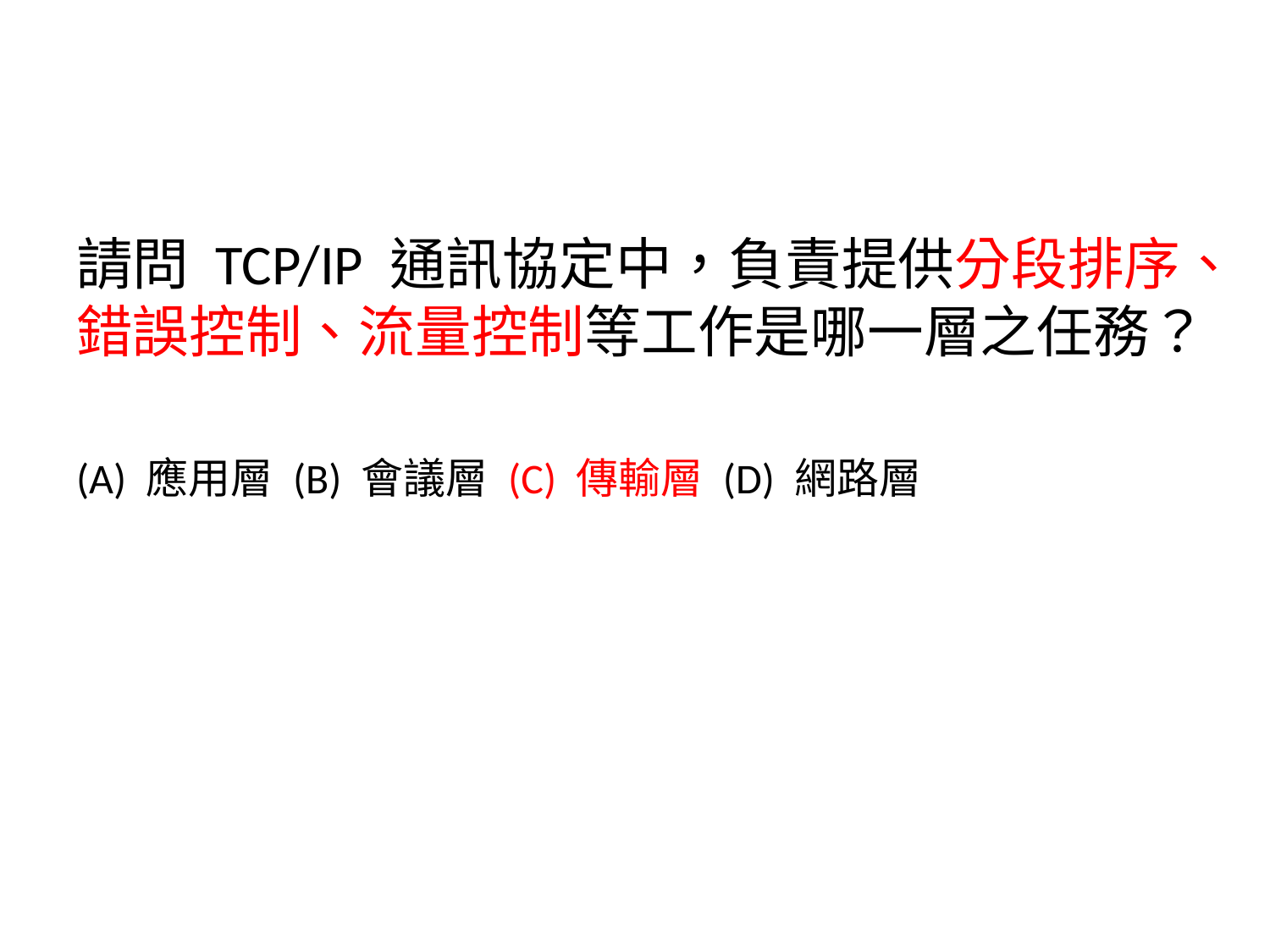

請問 TCP/IP 通訊協定中，負責提供分段排序、錯誤控制、流量控制等工作是哪一層之任務？

(A) 應用層 (B) 會議層 (C) 傳輸層 (D) 網路層